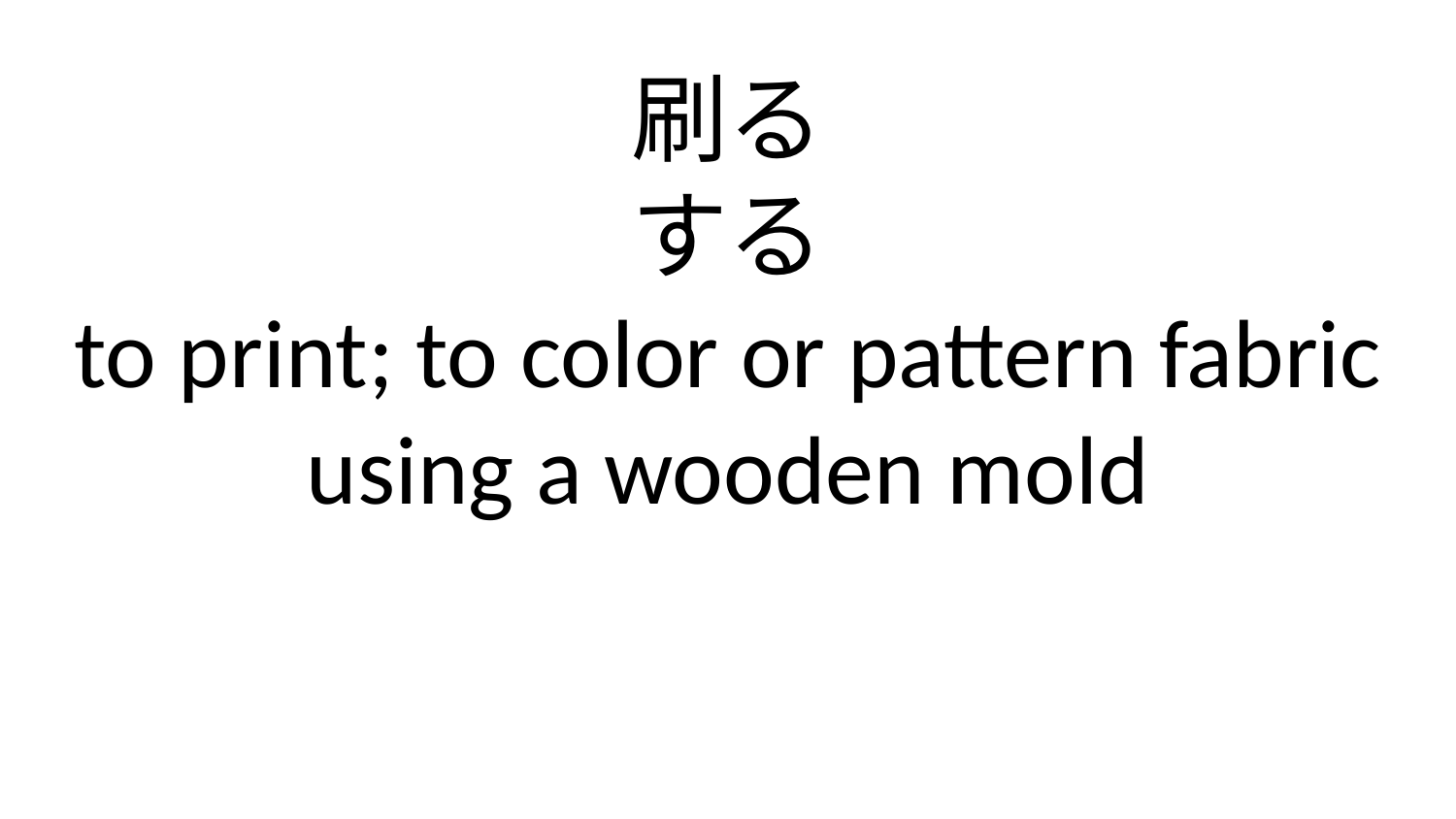

刷る
する
to print; to color or pattern fabric using a wooden mold